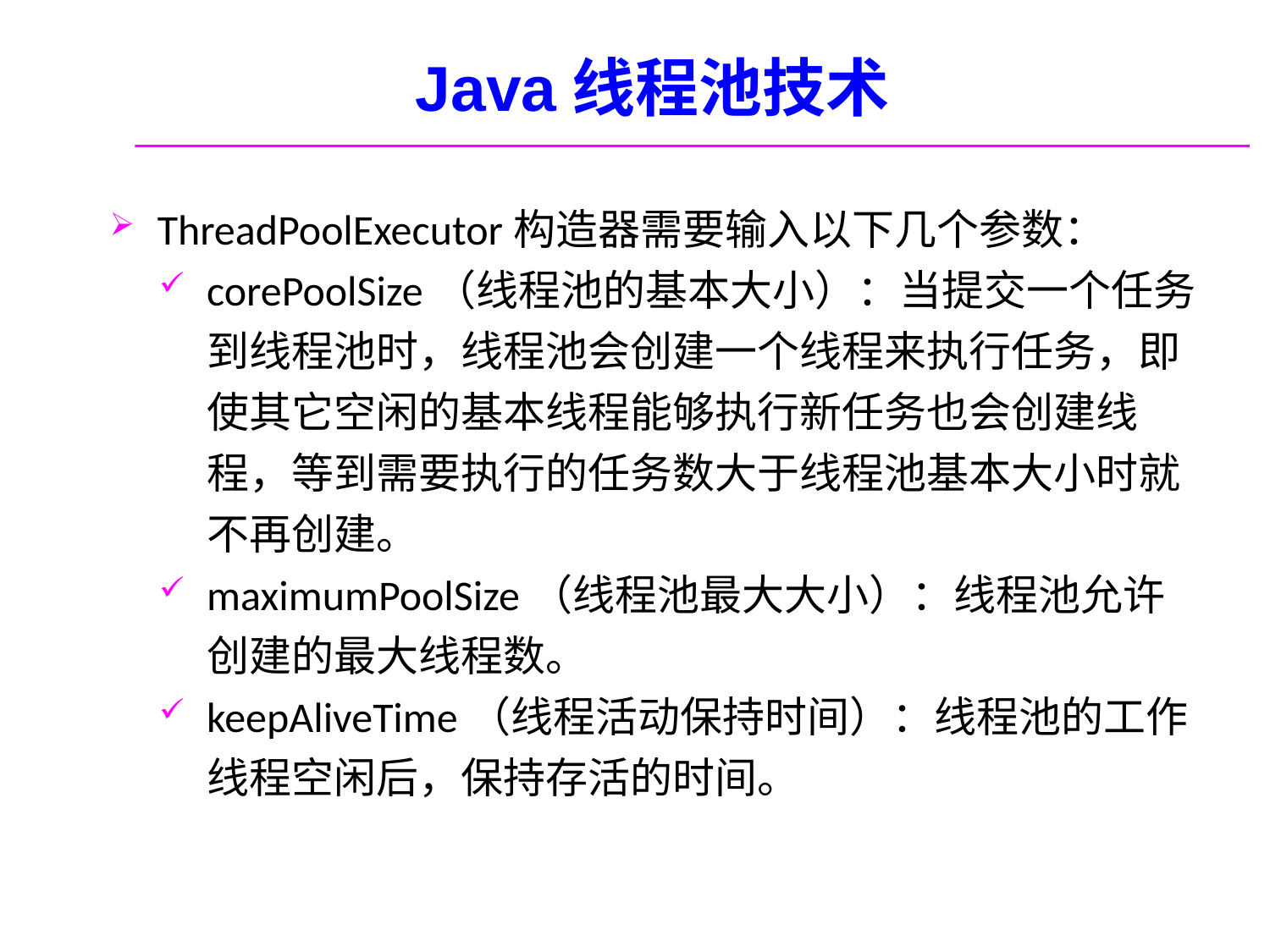

# Java线程池技术
ThreadPoolExecutor构造器需要输入以下几个参数：
corePoolSize（线程池的基本大小）：当提交一个任务到线程池时，线程池会创建一个线程来执行任务，即使其它空闲的基本线程能够执行新任务也会创建线程，等到需要执行的任务数大于线程池基本大小时就不再创建。
maximumPoolSize（线程池最大大小）：线程池允许创建的最大线程数。
keepAliveTime（线程活动保持时间）：线程池的工作线程空闲后，保持存活的时间。
51